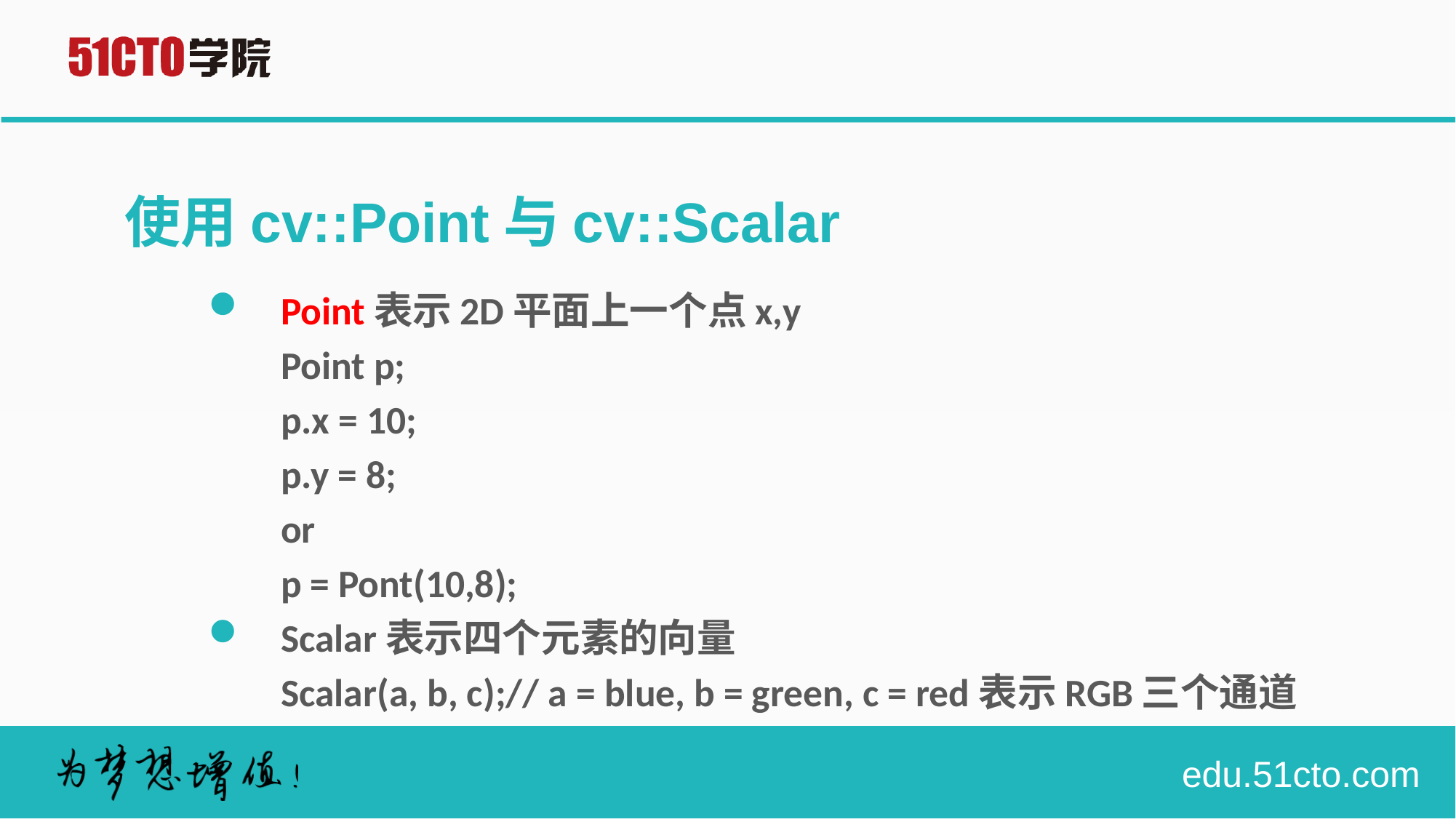

# 使用cv::Point与cv::Scalar
Point表示2D平面上一个点x,y
	Point p;
	p.x = 10;
	p.y = 8;
 	or
	p = Pont(10,8);
Scalar表示四个元素的向量
	Scalar(a, b, c);// a = blue, b = green, c = red表示RGB三个通道